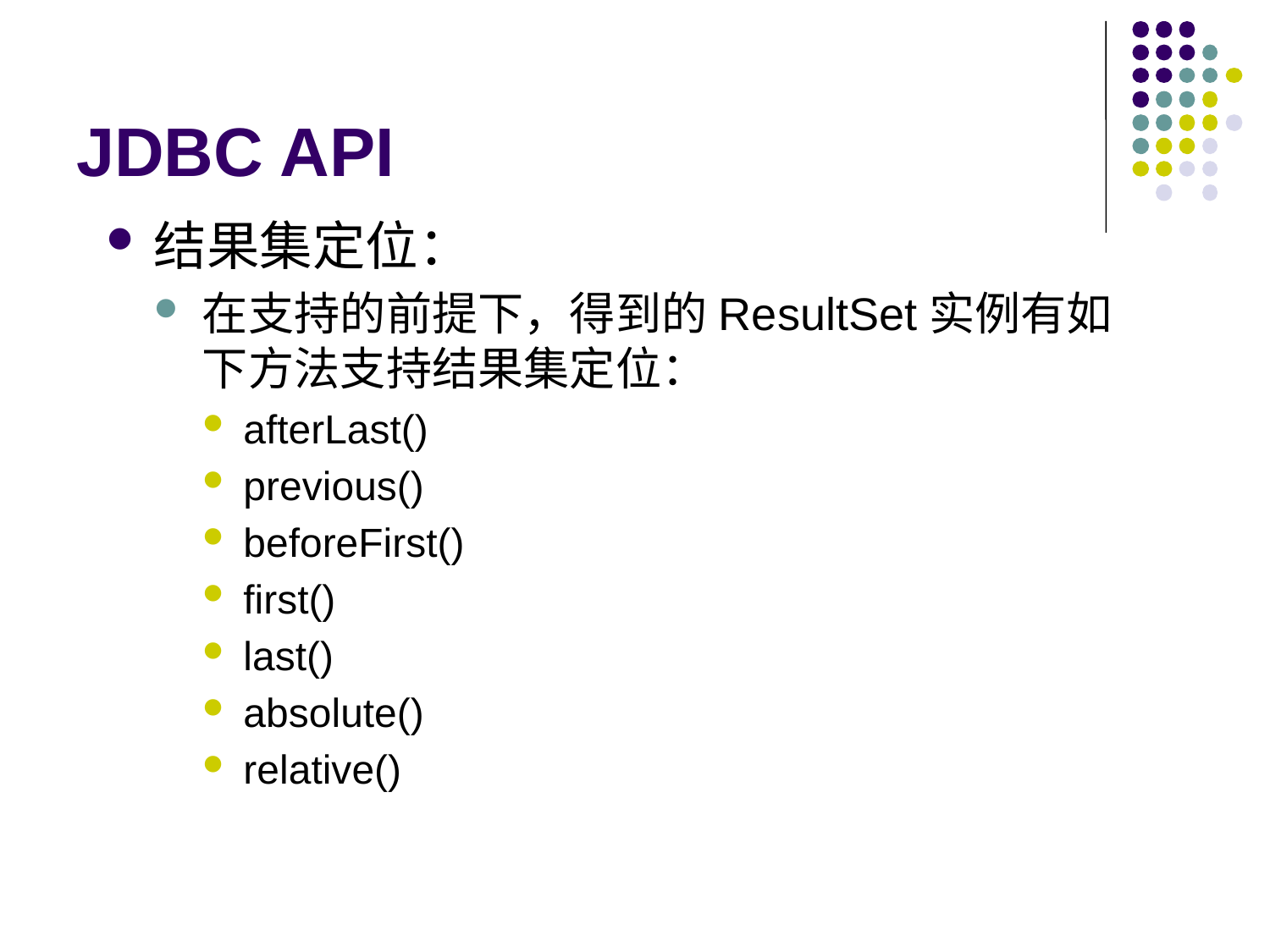

# JDBC API
结果集定位：
在支持的前提下，得到的ResultSet实例有如下方法支持结果集定位：
afterLast()
previous()
beforeFirst()
first()
last()
absolute()
relative()